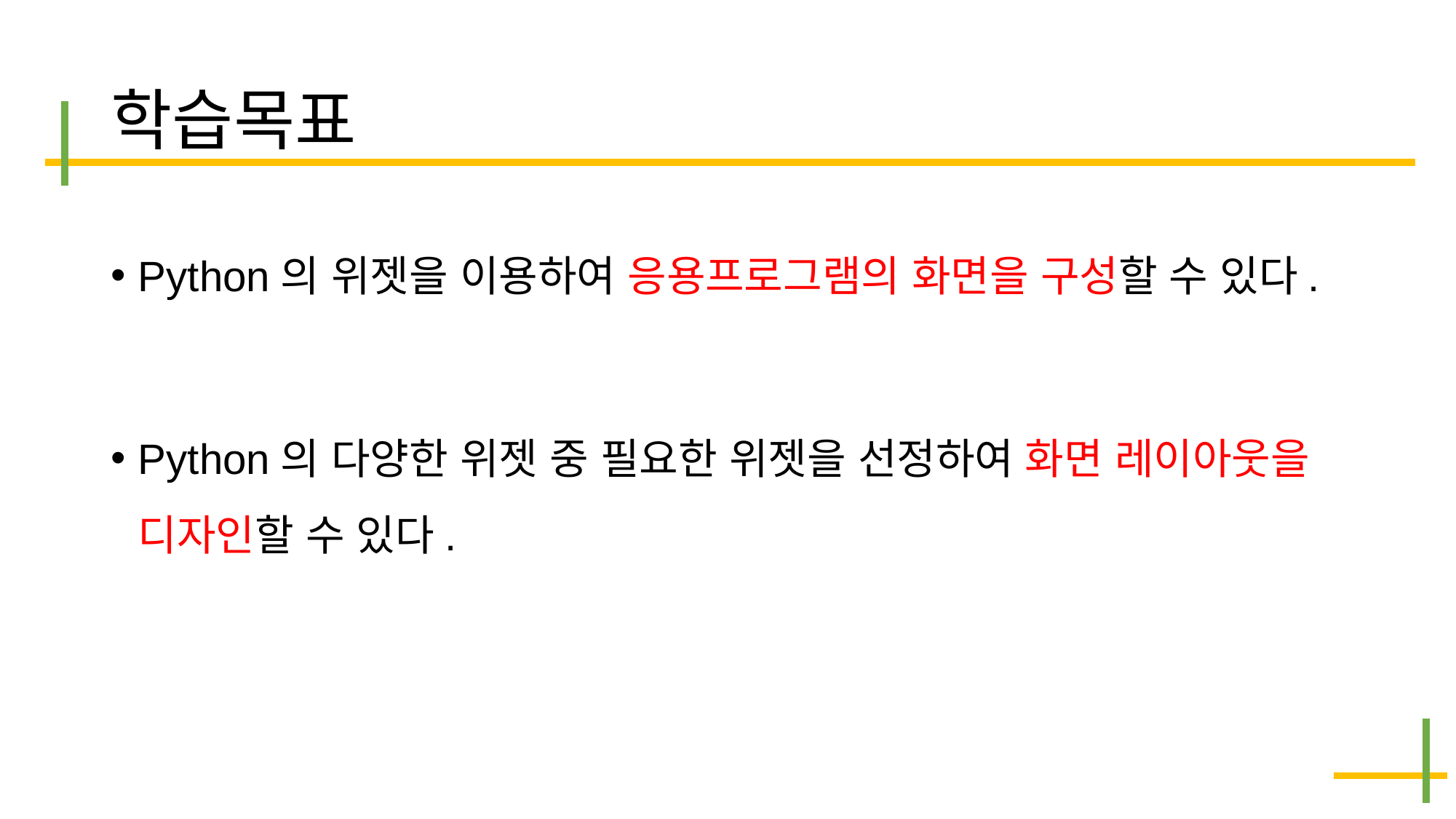

# 학습목표
Python의 위젯을 이용하여 응용프로그램의 화면을 구성할 수 있다.

Python의 다양한 위젯 중 필요한 위젯을 선정하여 화면 레이아웃을 디자인할 수 있다.